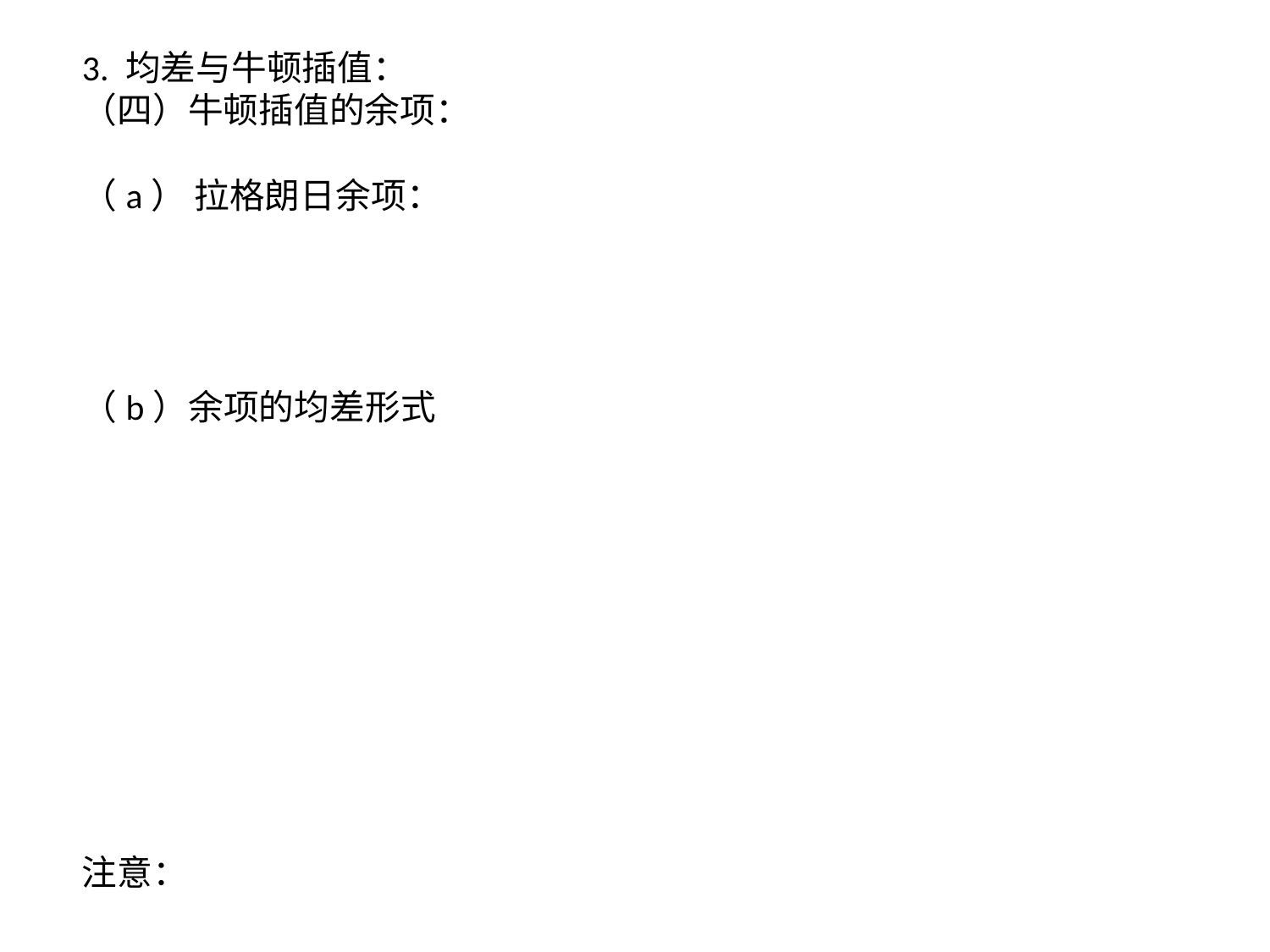

3. 均差与牛顿插值：
（四）牛顿插值的余项：

（a） 拉格朗日余项：

（b）余项的均差形式

注意：